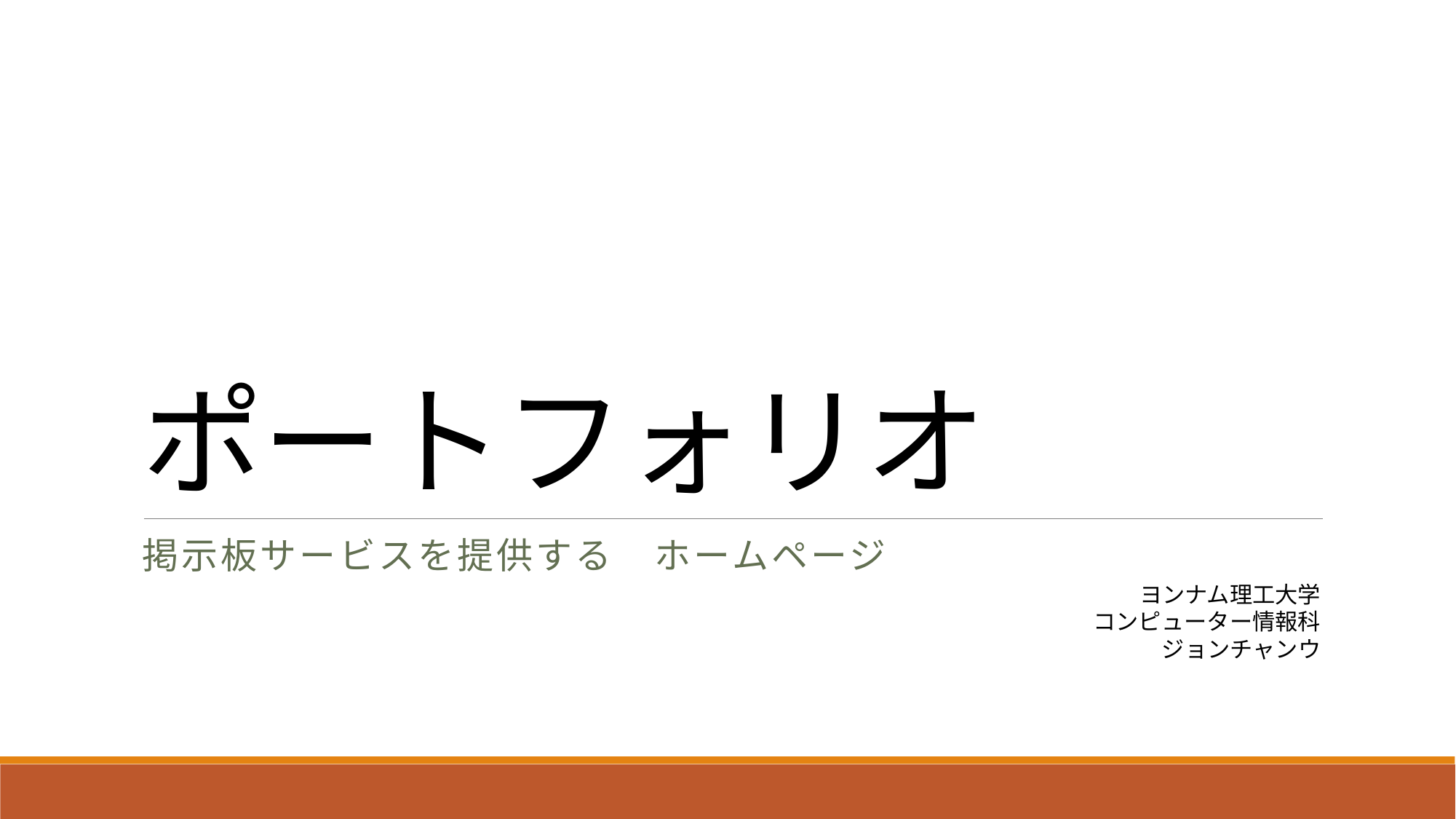

# ポートフォリオ
掲示板サービスを提供する　ホームページ
ヨンナム理工大学
コンピューター情報科
ジョンチャンウ